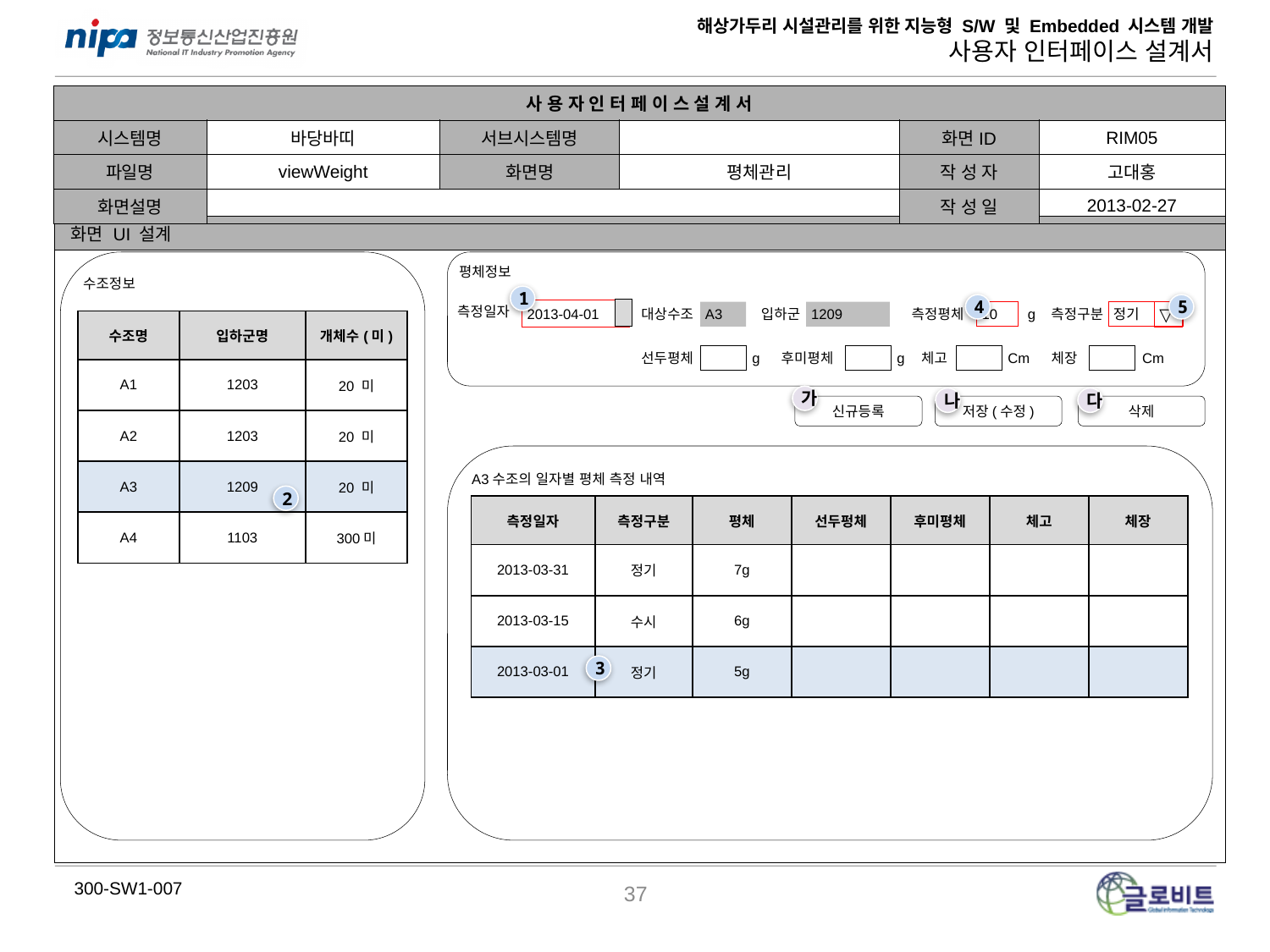

| 사 용 자 인 터 페 이 스 설 계 서 |  |  |  |  |  |
| --- | --- | --- | --- | --- | --- |
| 시스템명 | 바당바띠 | 서브시스템명 |  | 화면ID | RIM05 |
| 파일명 | viewWeight | 화면명 | 평체관리 | 작 성 자 | 고대홍 |
| 화면설명 |  |  |  | 작 성 일 | 2013-02-27 |
| 화면 UI 설계 |
| --- |
|  |
수조정보
평체정보
1
4
5
측정일자

2013-04-01
대상수조
A3
입하군
1209
측정평체
10
g
측정구분
정기
▽
| 수조명 | 입하군명 | 개체수(미) |
| --- | --- | --- |
| A1 | 1203 | 20 미 |
| A2 | 1203 | 20 미 |
| A3 | 1209 | 20 미 |
| A4 | 1103 | 300미 |
선두평체

g
후미평체

g
체고

Cm
체장

Cm
가
나
다
신규등록
저장(수정)
삭제
A3수조의 일자별 평체 측정 내역
2
| 측정일자 | 측정구분 | 평체 | 선두펑체 | 후미평체 | 체고 | 체장 |
| --- | --- | --- | --- | --- | --- | --- |
| 2013-03-31 | 정기 | 7g |  |  |  |  |
| 2013-03-15 | 수시 | 6g |  |  |  |  |
| 2013-03-01 | 정기 | 5g |  |  |  |  |
3